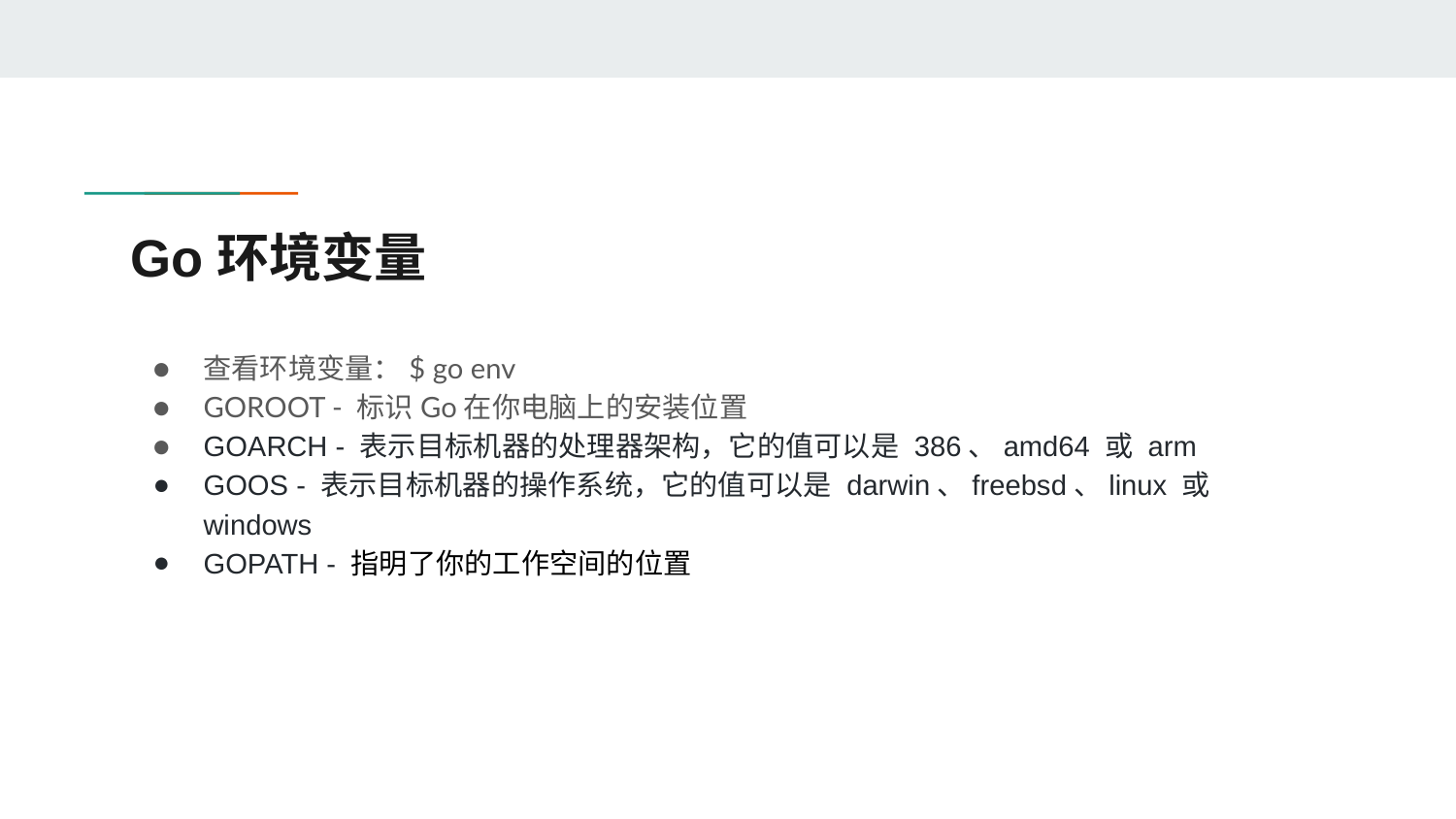

# Go环境变量
查看环境变量：$ go env
GOROOT - 标识Go在你电脑上的安装位置
GOARCH - 表示目标机器的处理器架构，它的值可以是 386、amd64 或 arm
GOOS - 表示目标机器的操作系统，它的值可以是 darwin、freebsd、linux 或 windows
GOPATH - 指明了你的工作空间的位置